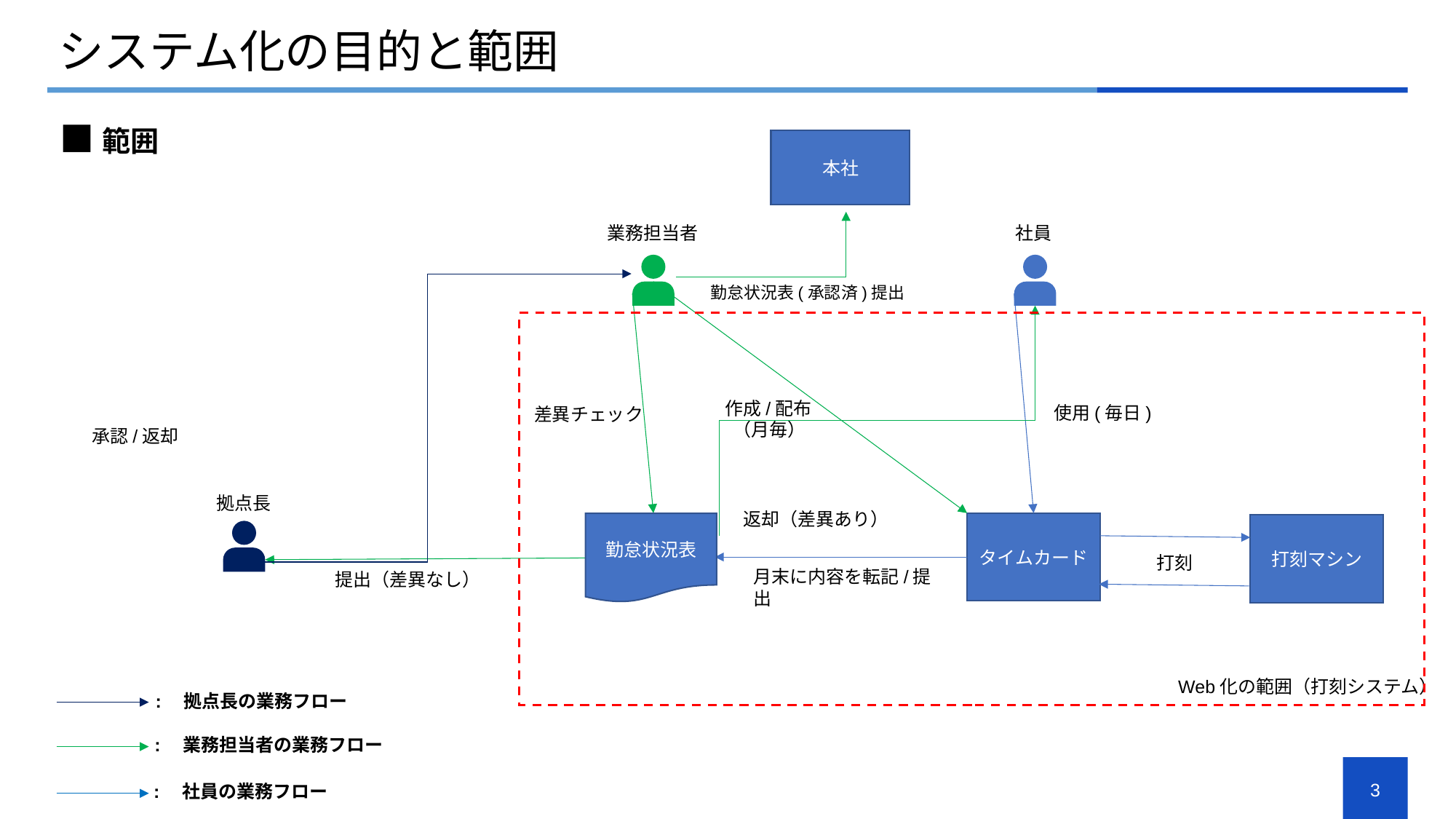

# システム化の目的と範囲
■範囲

本社
業務担当者
社員

勤怠状況表(承認済)提出

作成/配布
 （月毎）
 使用(毎日)
差異チェック
承認/返却
拠点長
返却（差異あり）
タイムカード
勤怠状況表
打刻マシン

打刻
月末に内容を転記/提出
提出（差異なし）
Web化の範囲（打刻システム）
:　拠点長の業務フロー
:　業務担当者の業務フロー
3
:　社員の業務フロー